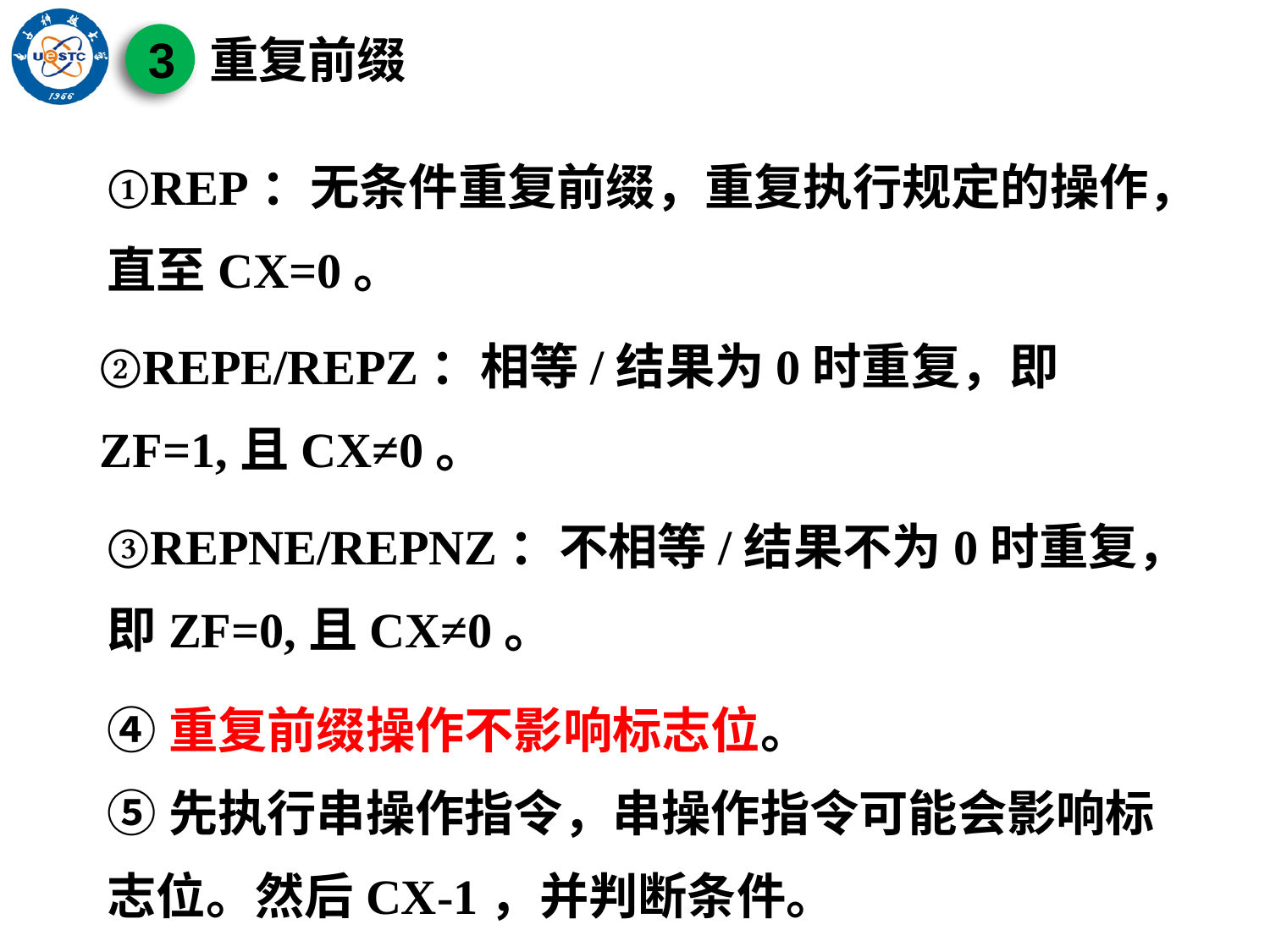

重复前缀
3
①REP：无条件重复前缀，重复执行规定的操作，直至CX=0。
②REPE/REPZ：相等/结果为0时重复，即ZF=1,且CX≠0。
③REPNE/REPNZ：不相等/结果不为0时重复，即ZF=0,且CX≠0。
④重复前缀操作不影响标志位。
⑤先执行串操作指令，串操作指令可能会影响标志位。然后CX-1，并判断条件。